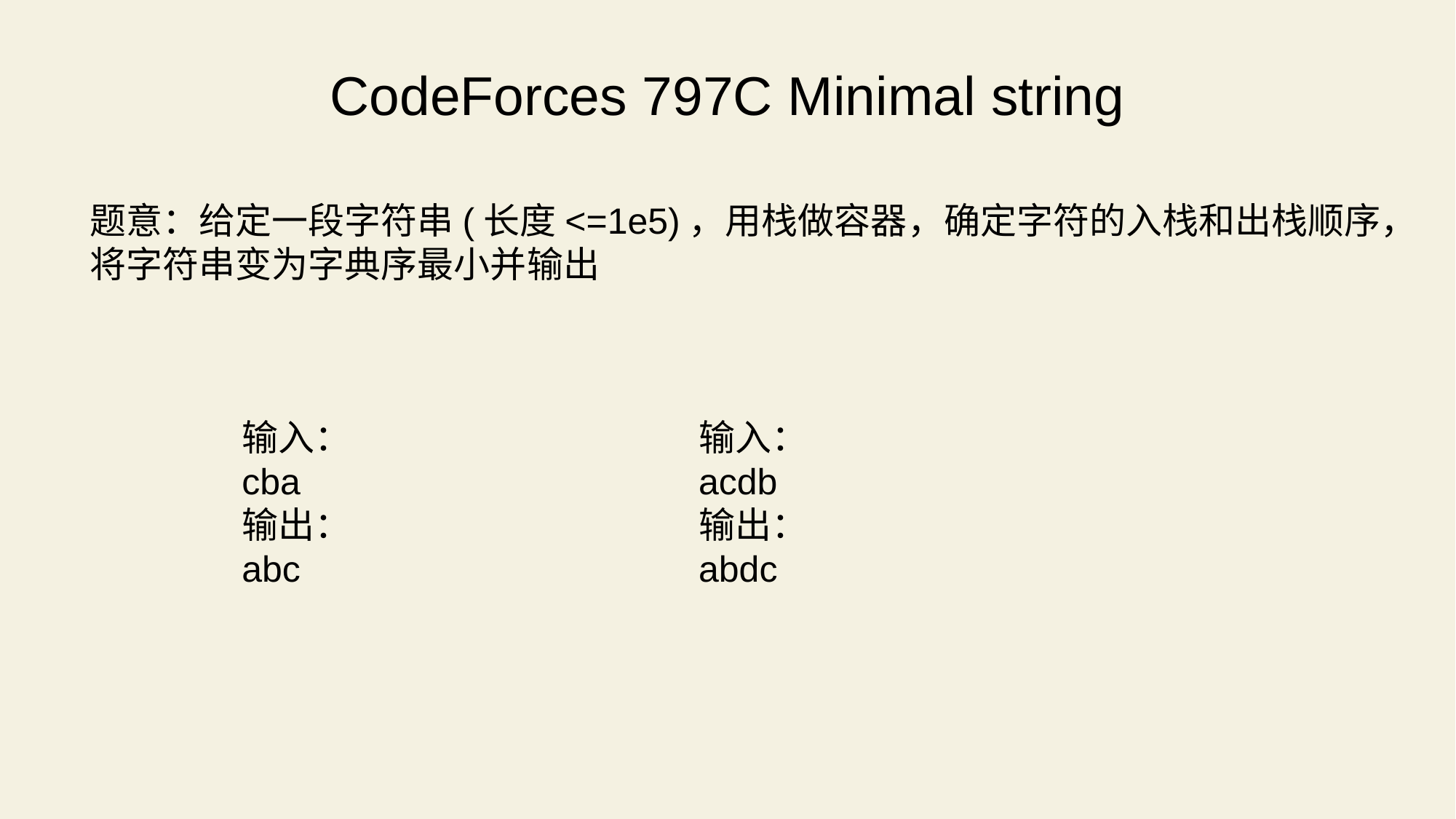

CodeForces 797C Minimal string
题意：给定一段字符串(长度<=1e5)，用栈做容器，确定字符的入栈和出栈顺序，
将字符串变为字典序最小并输出
输入：
cba
输出：
abc
输入：
acdb
输出：
abdc